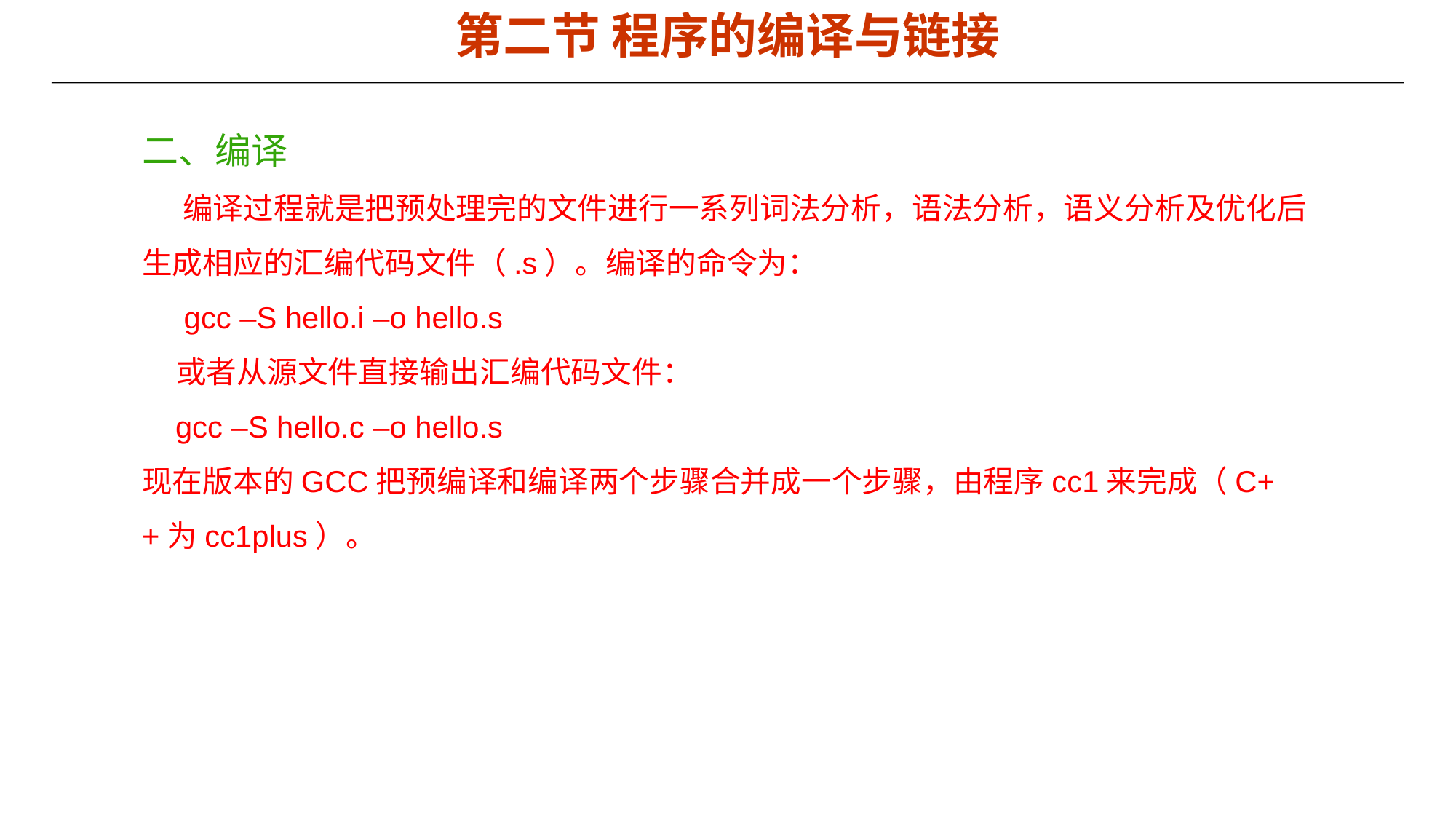

第二节 程序的编译与链接

二、编译
     编译过程就是把预处理完的文件进行一系列词法分析，语法分析，语义分析及优化后生成相应的汇编代码文件（.s）。编译的命令为：
     gcc –S hello.i –o hello.s
    或者从源文件直接输出汇编代码文件：
    gcc –S hello.c –o hello.s
现在版本的GCC把预编译和编译两个步骤合并成一个步骤，由程序cc1来完成（C++为cc1plus）。